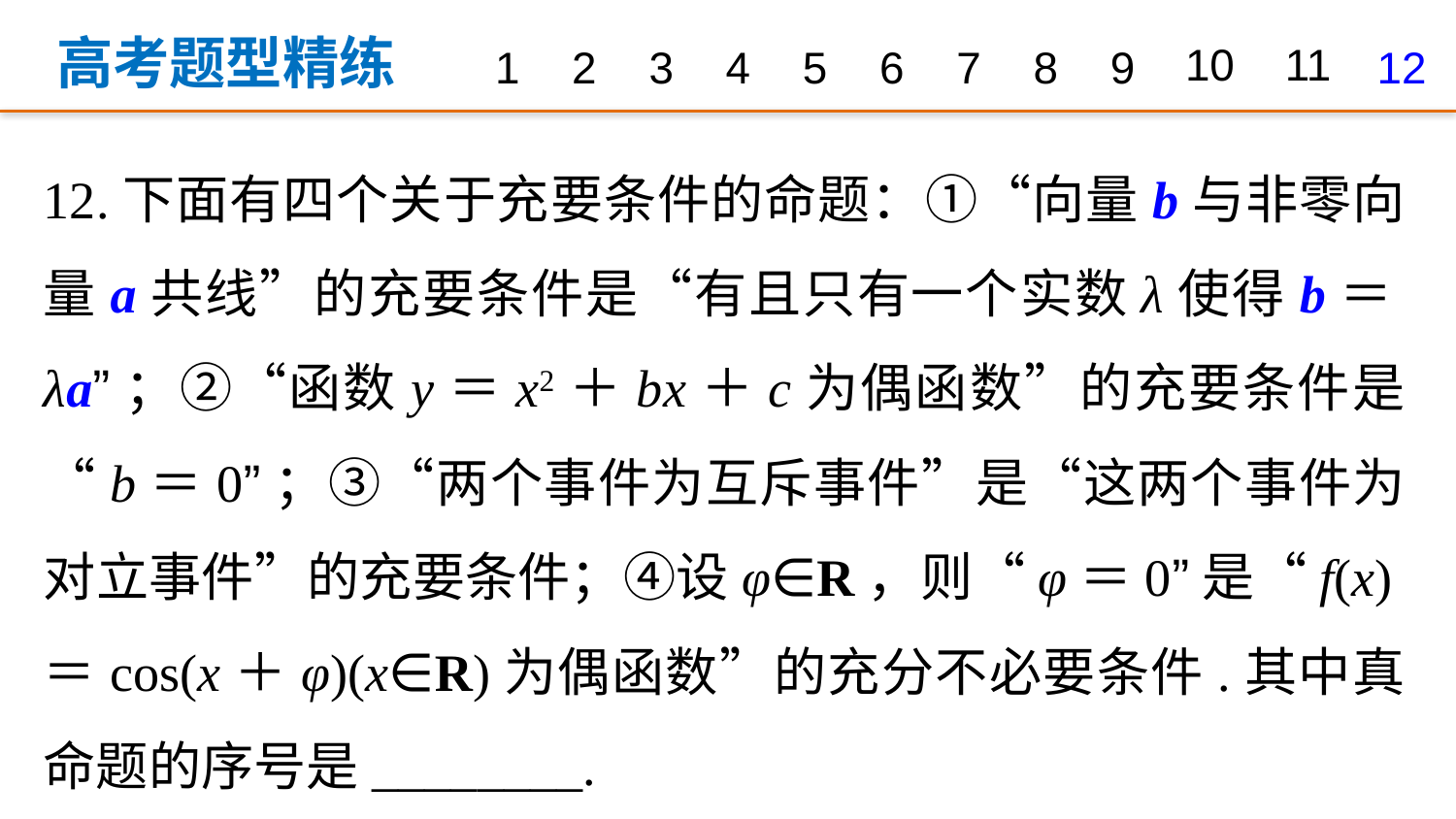

高考题型精练
1
2
3
4
5
6
7
8
9
10
11
12
12.下面有四个关于充要条件的命题：①“向量b与非零向量a共线”的充要条件是“有且只有一个实数λ使得b＝λa”；②“函数y＝x2＋bx＋c为偶函数”的充要条件是“b＝0”；③“两个事件为互斥事件”是“这两个事件为对立事件”的充要条件；④设φ∈R，则“φ＝0”是“f(x)＝cos(x＋φ)(x∈R)为偶函数”的充分不必要条件.其中真命题的序号是________.